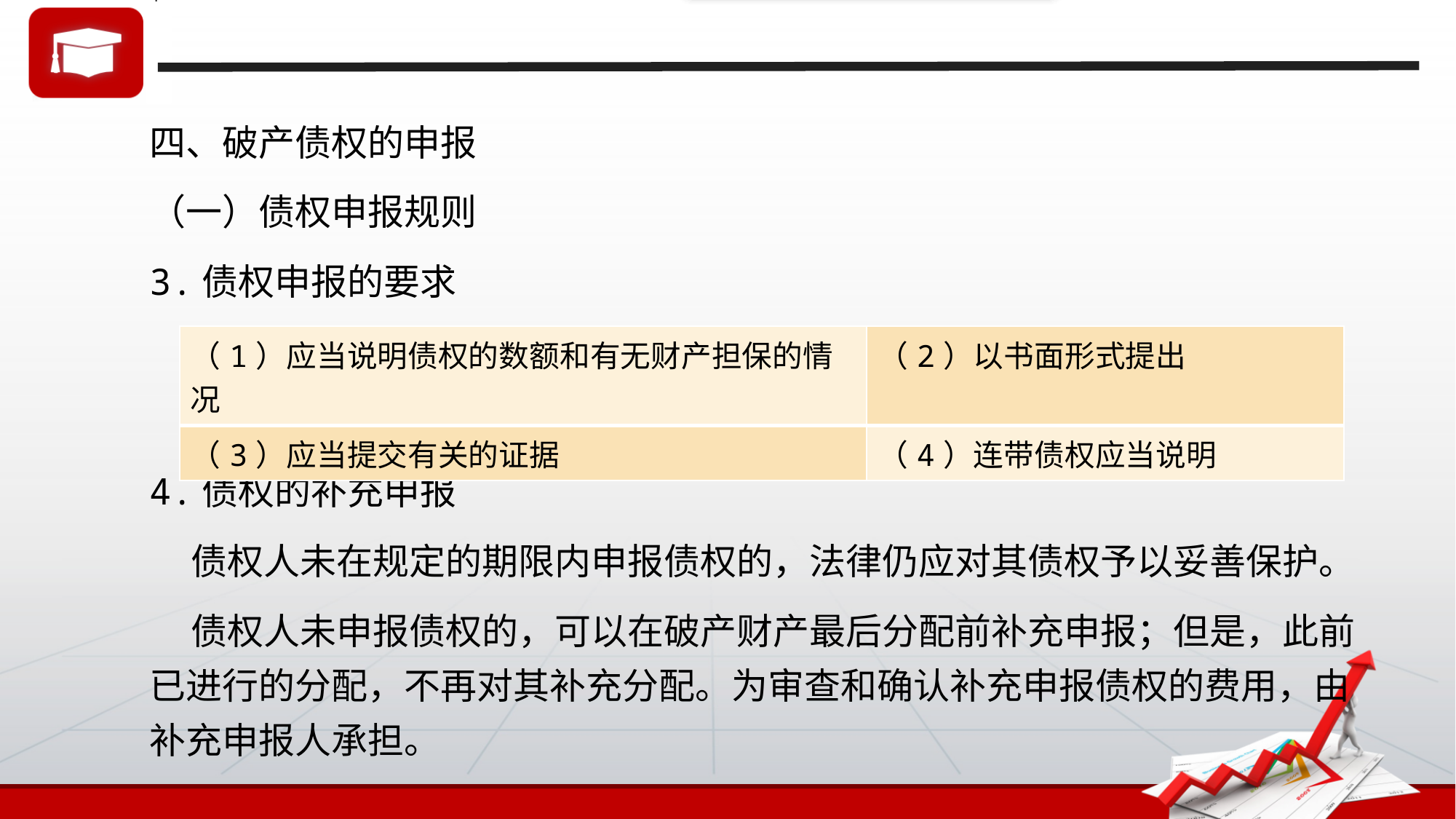

四、破产债权的申报
（一）债权申报规则
3.债权申报的要求

4.债权的补充申报
    债权人未在规定的期限内申报债权的，法律仍应对其债权予以妥善保护。
    债权人未申报债权的，可以在破产财产最后分配前补充申报；但是，此前已进行的分配，不再对其补充分配。为审查和确认补充申报债权的费用，由补充申报人承担。

| （1）应当说明债权的数额和有无财产担保的情况 | （2）以书面形式提出 |
| --- | --- |
| （3）应当提交有关的证据 | （4）连带债权应当说明 |